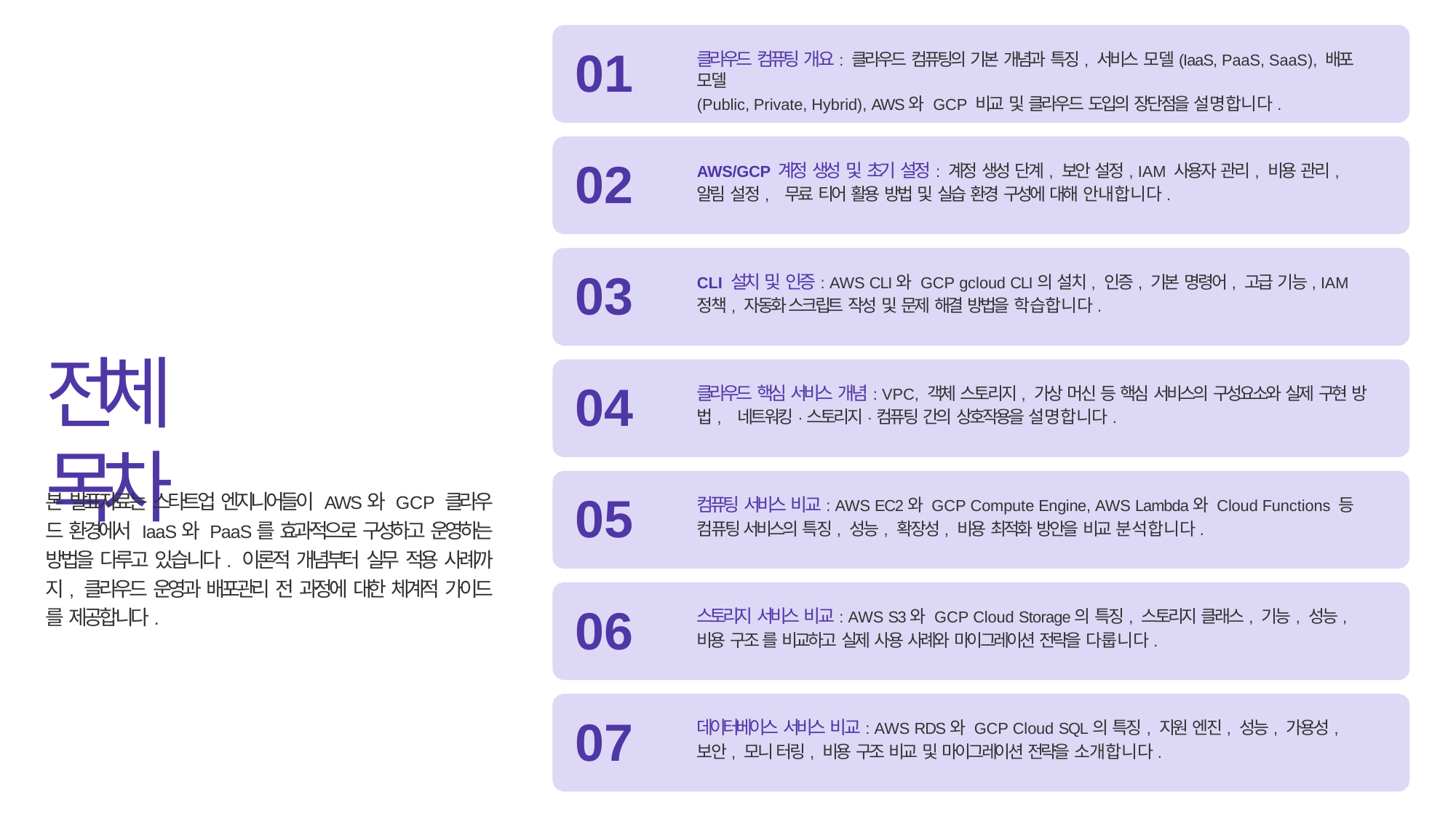

# 01
클라우드 컴퓨팅 개요: 클라우드 컴퓨팅의 기본 개념과 특징, 서비스 모델(IaaS, PaaS, SaaS), 배포 모델
(Public, Private, Hybrid), AWS와 GCP 비교 및 클라우드 도입의 장단점을 설명합니다.

02
AWS/GCP 계정 생성 및 초기 설정: 계정 생성 단계, 보안 설정, IAM 사용자 관리, 비용 관리, 알림 설정, 무료 티어 활용 방법 및 실습 환경 구성에 대해 안내합니다.

03
CLI 설치 및 인증: AWS CLI와 GCP gcloud CLI의 설치, 인증, 기본 명령어, 고급 기능, IAM 정책, 자동화 스크립트 작성 및 문제 해결 방법을 학습합니다.
전체 목차

04
클라우드 핵심 서비스 개념: VPC, 객체 스토리지, 가상 머신 등 핵심 서비스의 구성요소와 실제 구현 방법, 네트워킹·스토리지·컴퓨팅 간의 상호작용을 설명합니다.

본 발표자료는 스타트업 엔지니어들이 AWS와 GCP 클라우 드 환경에서 IaaS와 PaaS를 효과적으로 구성하고 운영하는 방법을 다루고 있습니다. 이론적 개념부터 실무 적용 사례까 지, 클라우드 운영과 배포관리 전 과정에 대한 체계적 가이드 를 제공합니다.
05
컴퓨팅 서비스 비교: AWS EC2와 GCP Compute Engine, AWS Lambda와 Cloud Functions 등 컴퓨팅 서비스의 특징, 성능, 확장성, 비용 최적화 방안을 비교 분석합니다.

06
스토리지 서비스 비교: AWS S3와 GCP Cloud Storage의 특징, 스토리지 클래스, 기능, 성능, 비용 구조 를 비교하고 실제 사용 사례와 마이그레이션 전략을 다룹니다.

07
데이터베이스 서비스 비교: AWS RDS와 GCP Cloud SQL의 특징, 지원 엔진, 성능, 가용성, 보안, 모니 터링, 비용 구조 비교 및 마이그레이션 전략을 소개합니다.